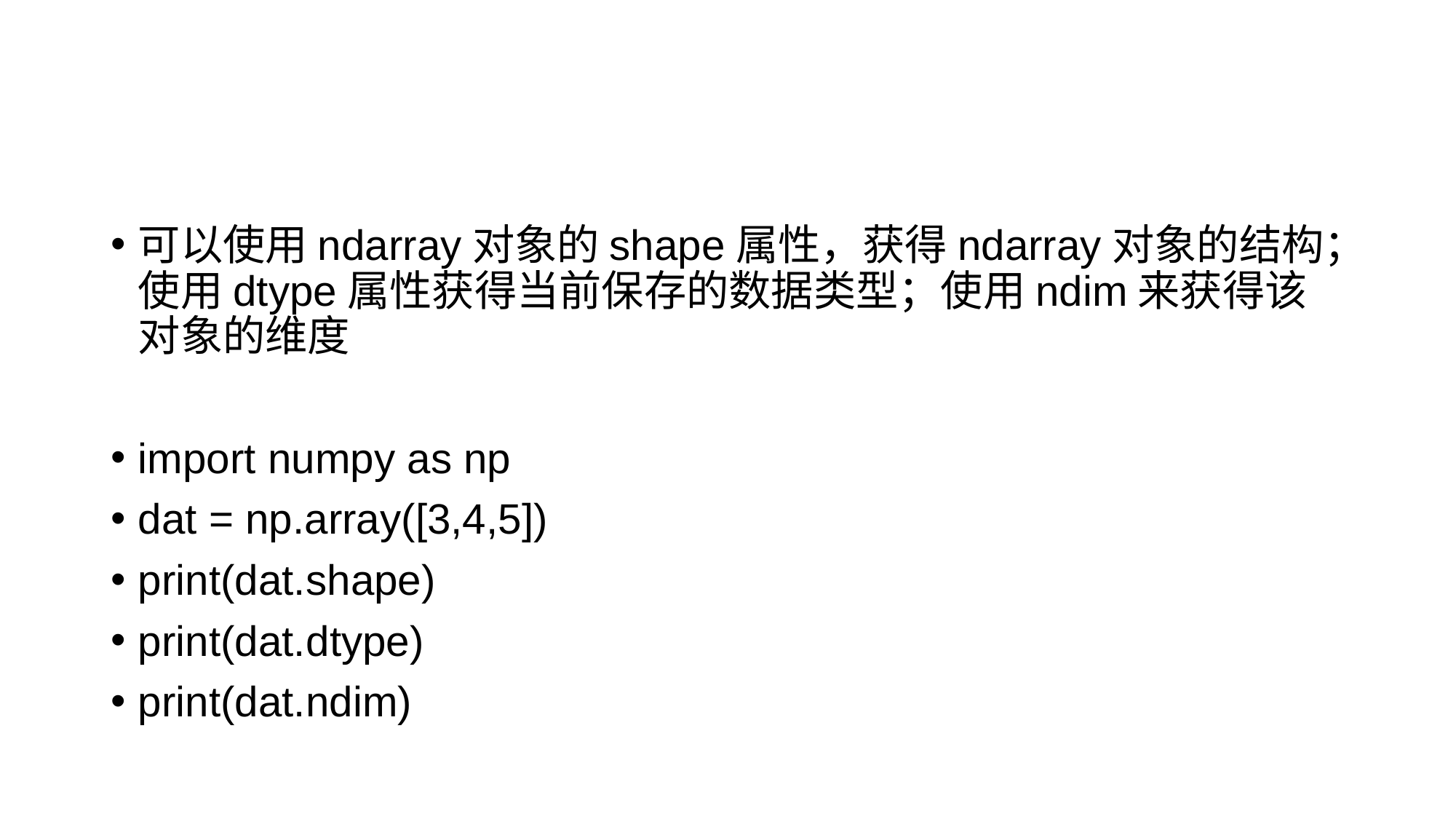

#
可以使用ndarray对象的shape属性，获得ndarray对象的结构；使用dtype属性获得当前保存的数据类型；使用ndim来获得该对象的维度

import numpy as np
dat = np.array([3,4,5])
print(dat.shape)
print(dat.dtype)
print(dat.ndim)